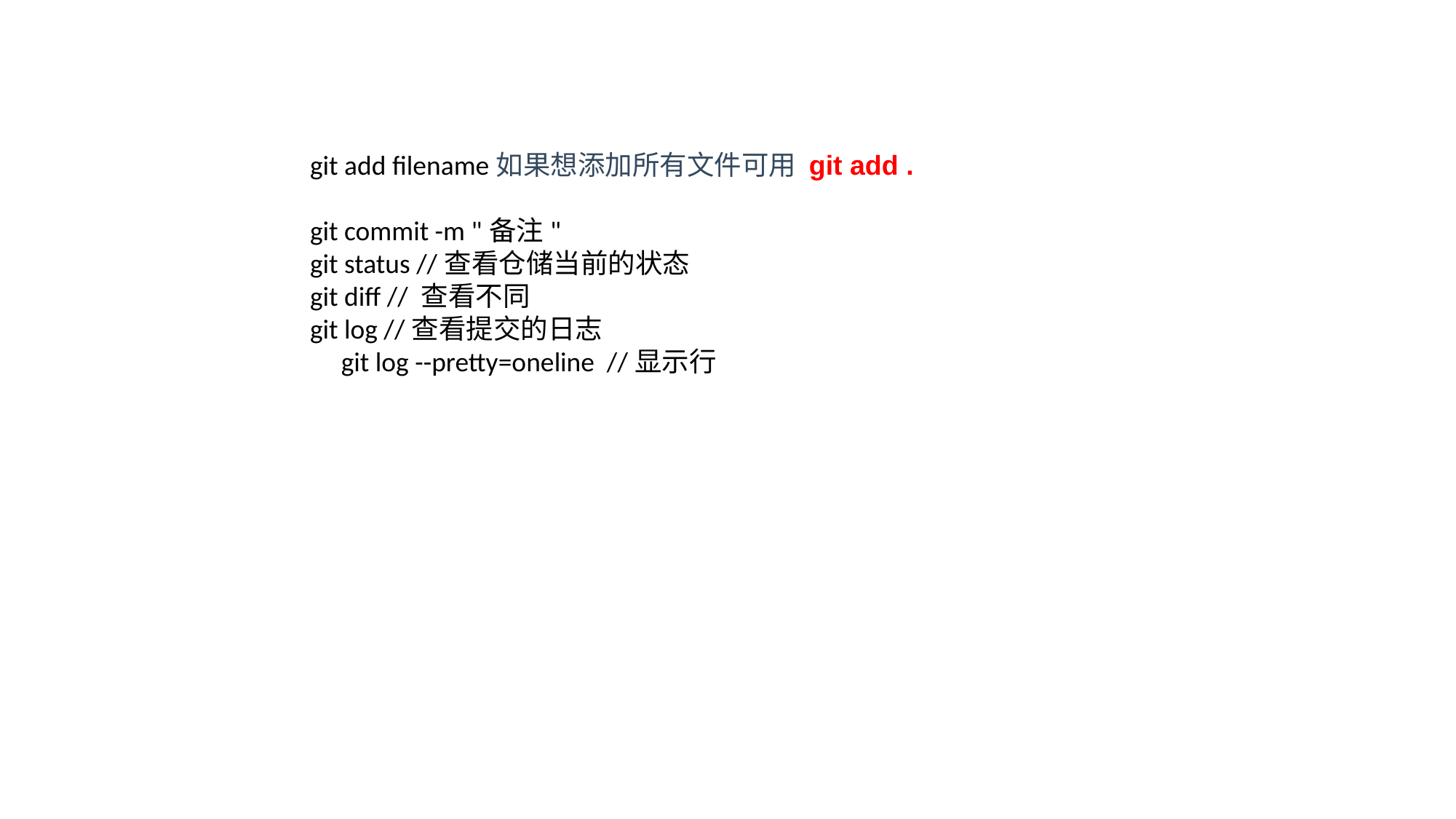

git add filename如果想添加所有文件可用 git add .

git commit -m "备注"
git status //查看仓储当前的状态
git diff // 查看不同
git log //查看提交的日志
     git log --pretty=oneline  //显示行